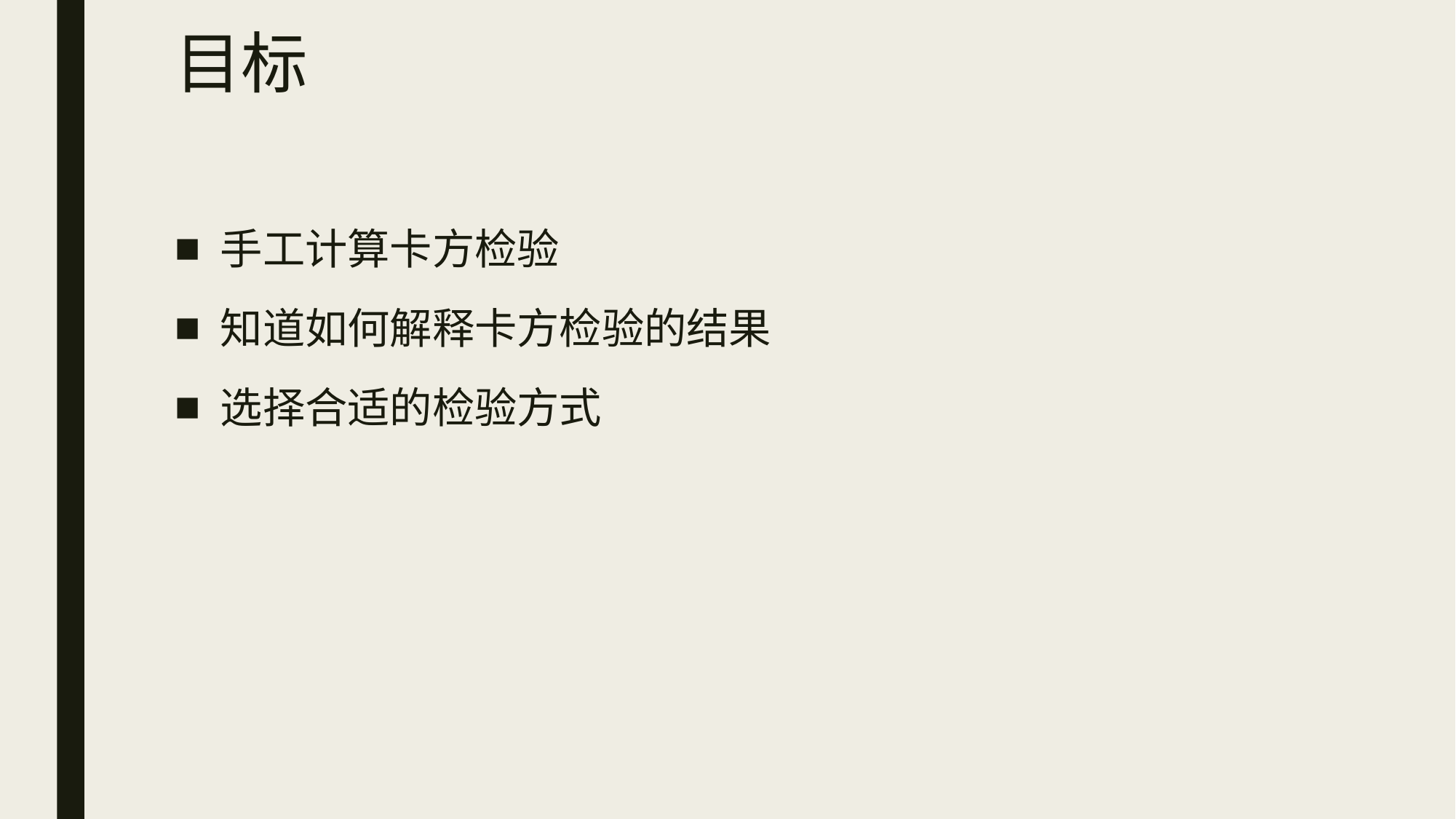

# 目标
手工计算卡方检验
知道如何解释卡方检验的结果
选择合适的检验方式